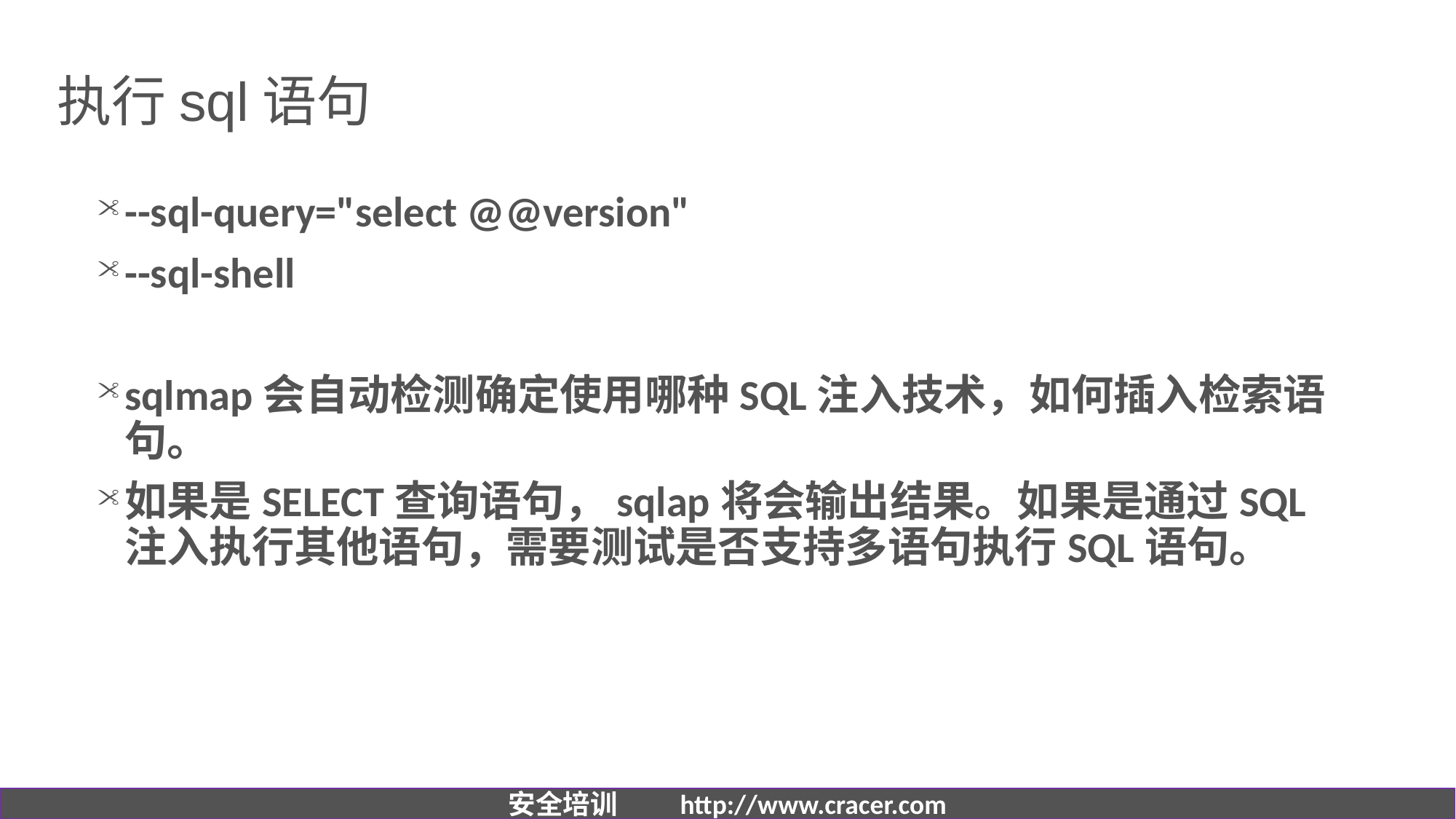

# 执行sql语句
--sql-query="select @@version"
--sql-shell

sqlmap会自动检测确定使用哪种SQL注入技术，如何插入检索语句。
如果是SELECT查询语句，sqlap将会输出结果。如果是通过SQL注入执行其他语句，需要测试是否支持多语句执行SQL语句。